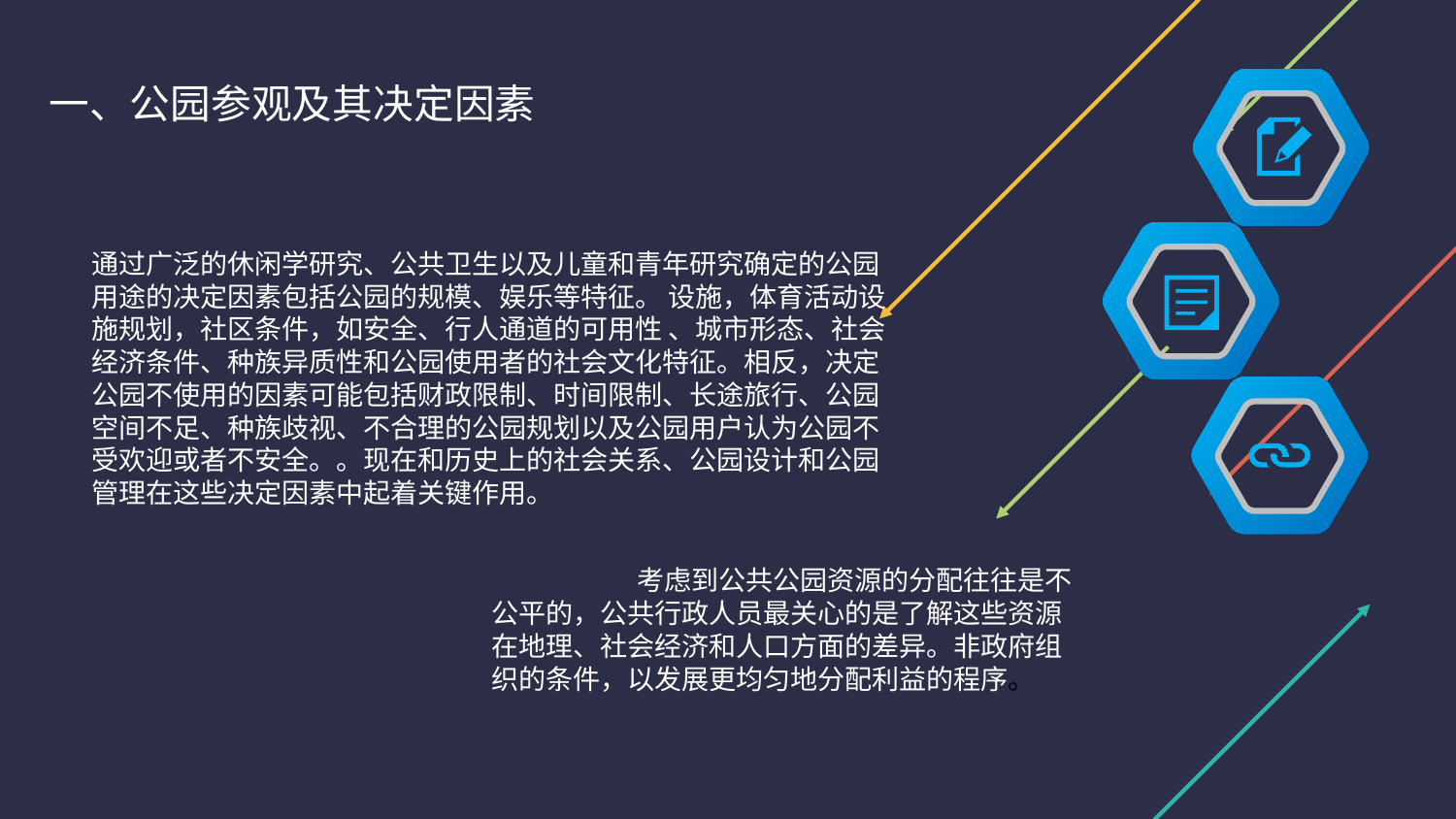

一、公园参观及其决定因素

通过广泛的休闲学研究、公共卫生以及儿童和青年研究确定的公园用途的决定因素包括公园的规模、娱乐等特征。 设施，体育活动设施规划，社区条件，如安全、行人通道的可用性 、城市形态、社会经济条件、种族异质性和公园使用者的社会文化特征。相反，决定公园不使用的因素可能包括财政限制、时间限制、长途旅行、公园空间不足、种族歧视、不合理的公园规划以及公园用户认为公园不受欢迎或者不安全。。现在和历史上的社会关系、公园设计和公园管理在这些决定因素中起着关键作用。

	考虑到公共公园资源的分配往往是不公平的，公共行政人员最关心的是了解这些资源在地理、社会经济和人口方面的差异。非政府组织的条件，以发展更均匀地分配利益的程序。